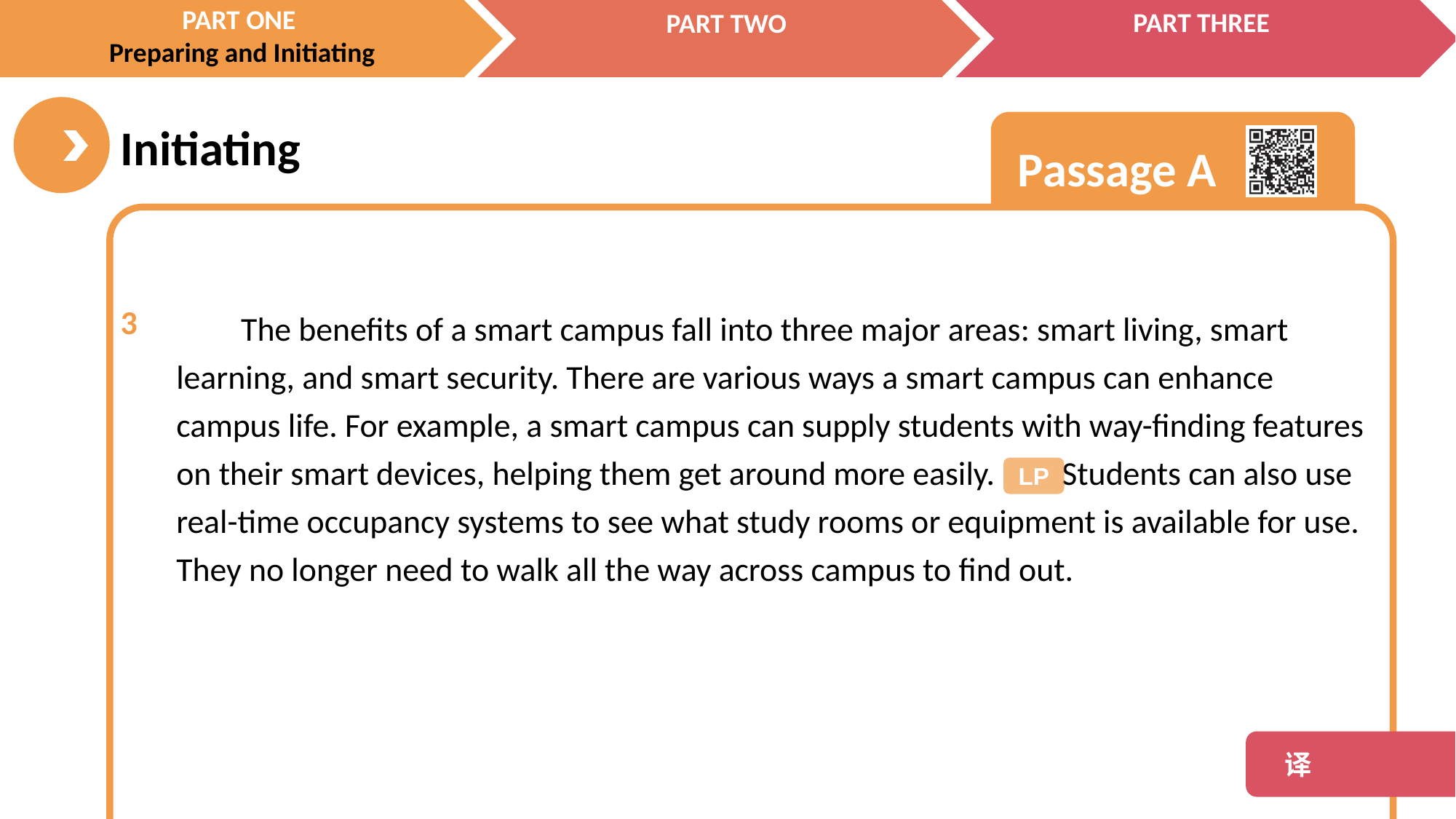

The benefits of a smart campus fall into three major areas: smart living, smart learning, and smart security. There are various ways a smart campus can enhance campus life. For example, a smart campus can supply students with way-finding features on their smart devices, helping them get around more easily.         Students can also use real-time occupancy systems to see what study rooms or equipment is available for use. They no longer need to walk all the way across campus to find out.

3

LP
   译